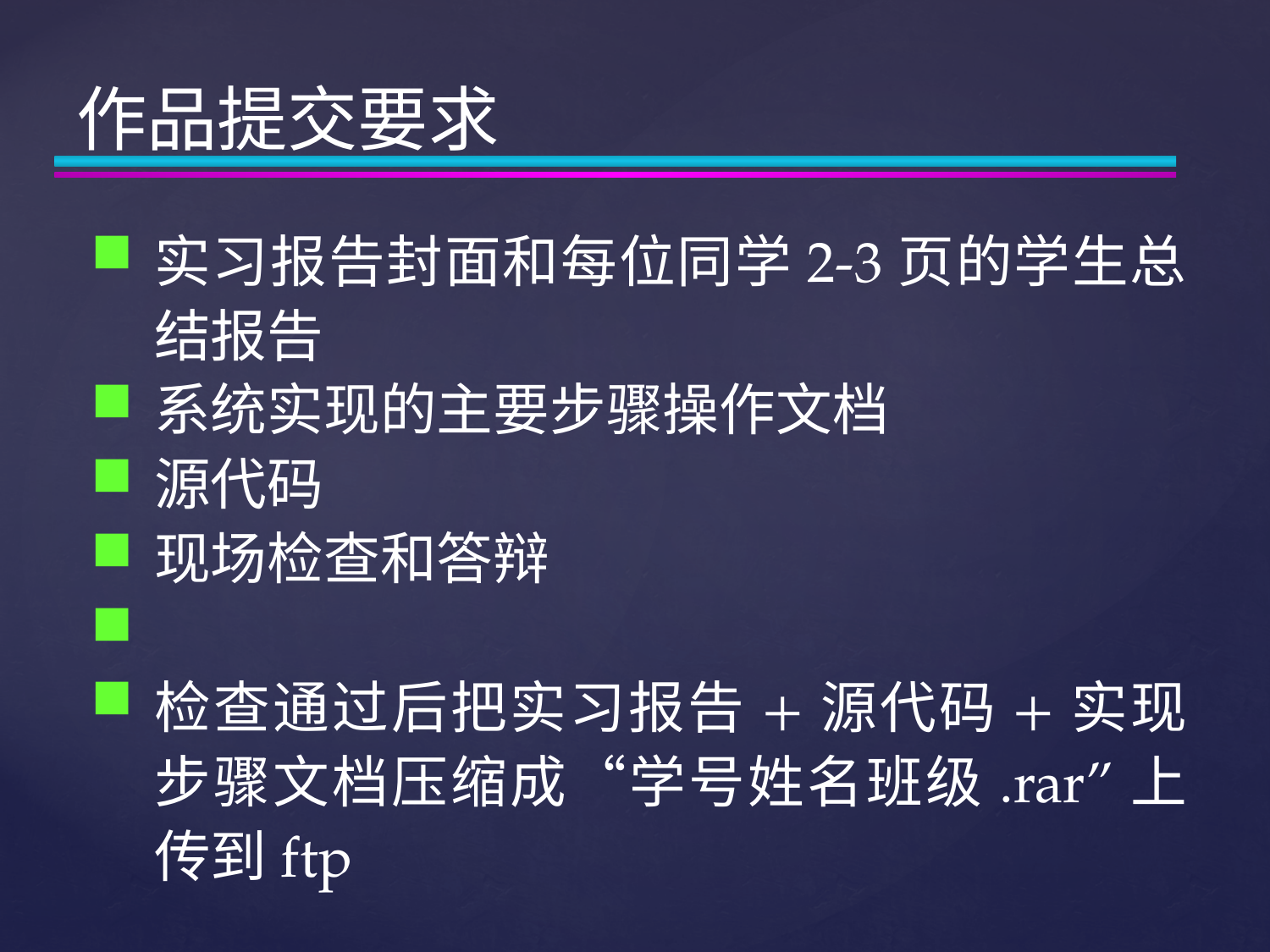

# 作品提交要求

实习报告封面和每位同学2-3页的学生总结报告
系统实现的主要步骤操作文档
源代码
现场检查和答辩

检查通过后把实习报告+源代码+实现步骤文档压缩成“学号姓名班级.rar”上传到ftp